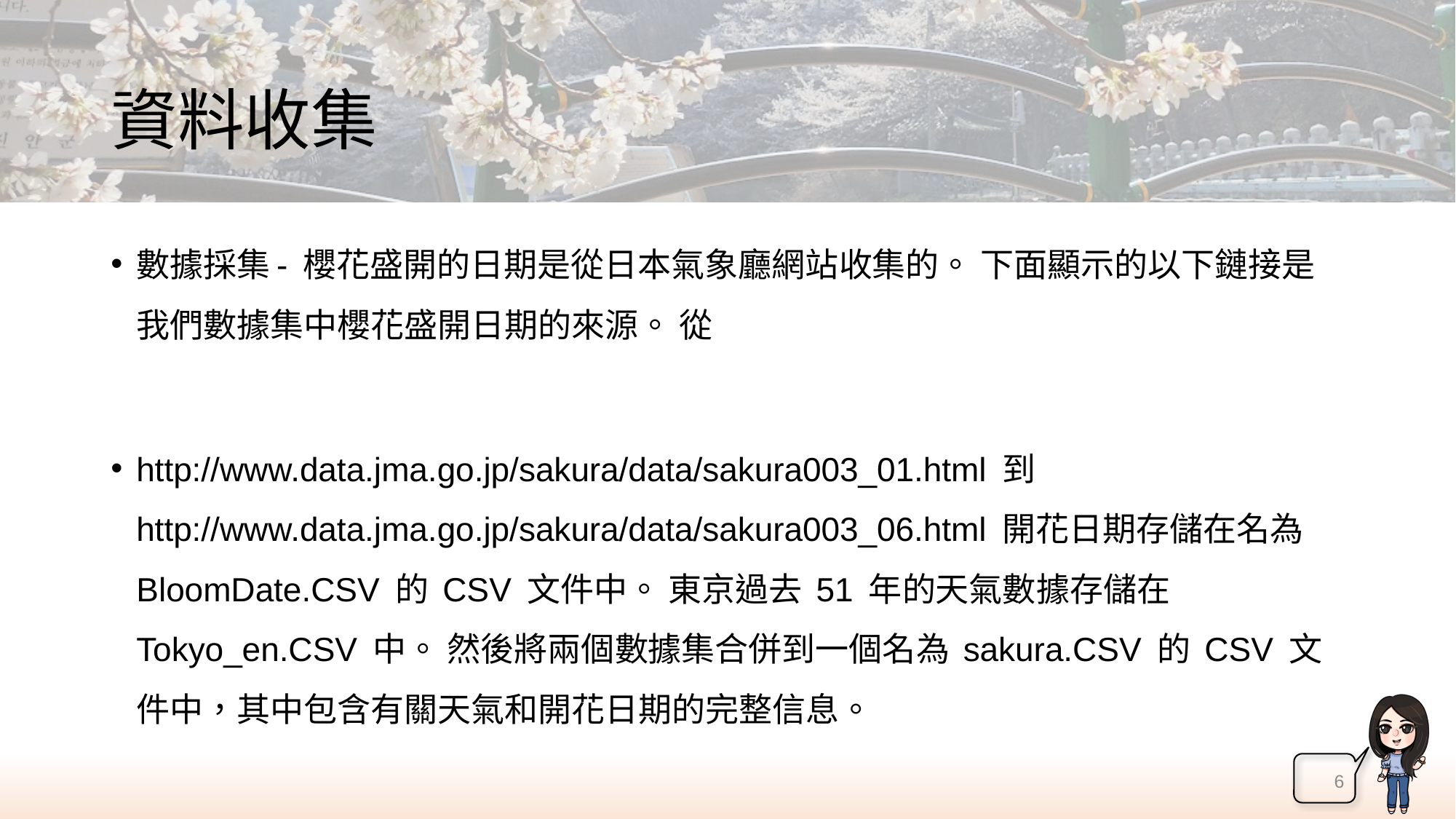

# 資料收集
數據採集- 櫻花盛開的日期是從日本氣象廳網站收集的。 下面顯示的以下鏈接是我們數據集中櫻花盛開日期的來源。 從

http://www.data.jma.go.jp/sakura/data/sakura003_01.html 到 http://www.data.jma.go.jp/sakura/data/sakura003_06.html 開花日期存儲在名為 BloomDate.CSV 的 CSV 文件中。 東京過去 51 年的天氣數據存儲在 Tokyo_en.CSV 中。 然後將兩個數據集合併到一個名為 sakura.CSV 的 CSV 文件中，其中包含有關天氣和開花日期的完整信息。
6